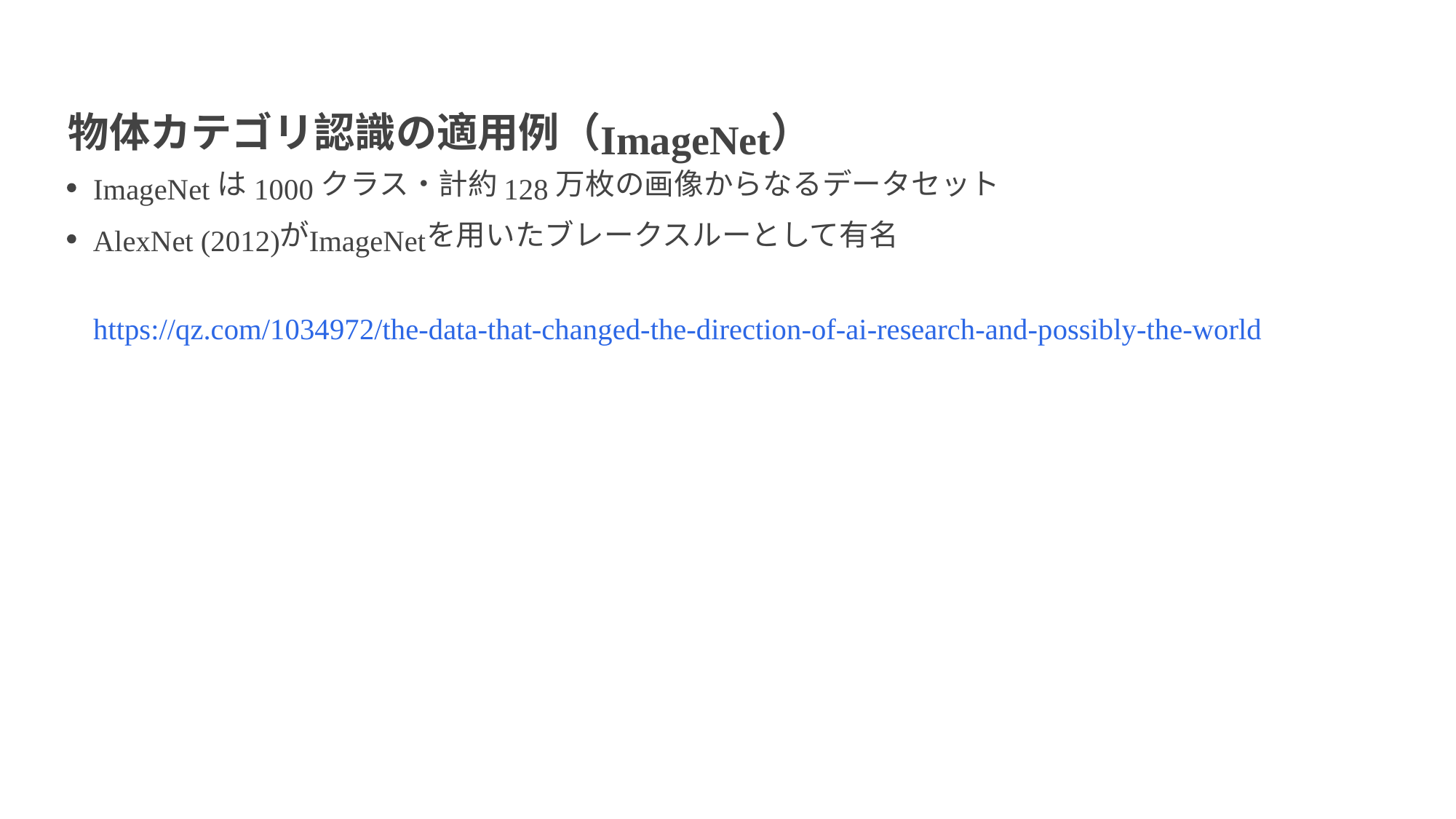

物体カテゴリ認識の適⽤例（
）
ImageNet
は
クラス・計約
万枚の画像からなるデータセット
ImageNet
 1000
 128

が
を⽤いたブレークスルーとして有名
AlexNet (2012)
ImageNet

https://qz.com/1034972/the-data-that-changed-the-direction-of-ai-research-and-possibly-the-world